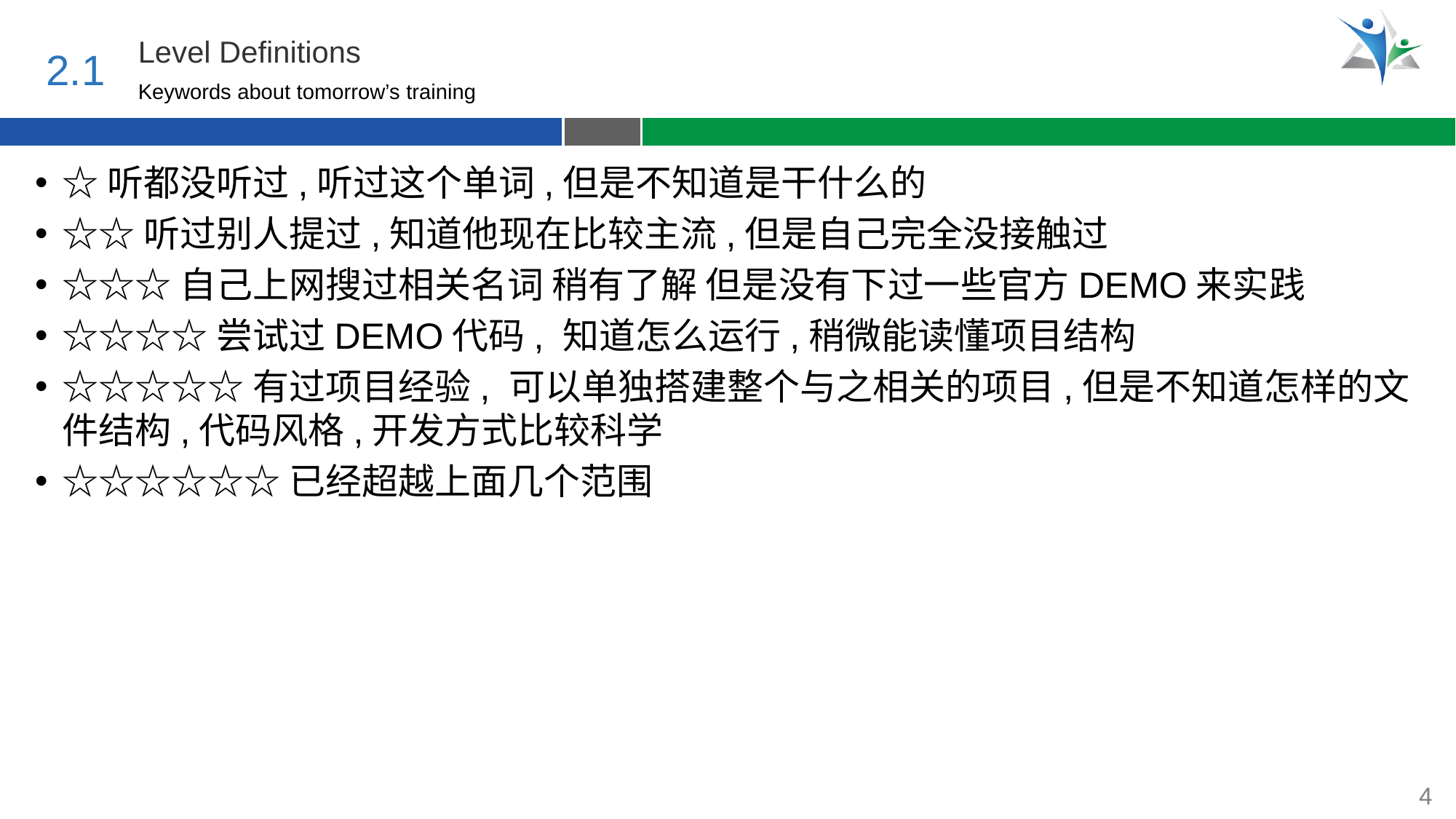

2.1
Level Definitions

Keywords about tomorrow’s training

☆听都没听过,听过这个单词,但是不知道是干什么的
☆☆听过别人提过,知道他现在比较主流,但是自己完全没接触过
☆☆☆自己上网搜过相关名词 稍有了解 但是没有下过一些官方DEMO来实践
☆☆☆☆尝试过DEMO代码, 知道怎么运行,稍微能读懂项目结构
☆☆☆☆☆有过项目经验, 可以单独搭建整个与之相关的项目,但是不知道怎样的文件结构,代码风格,开发方式比较科学
☆☆☆☆☆☆已经超越上面几个范围